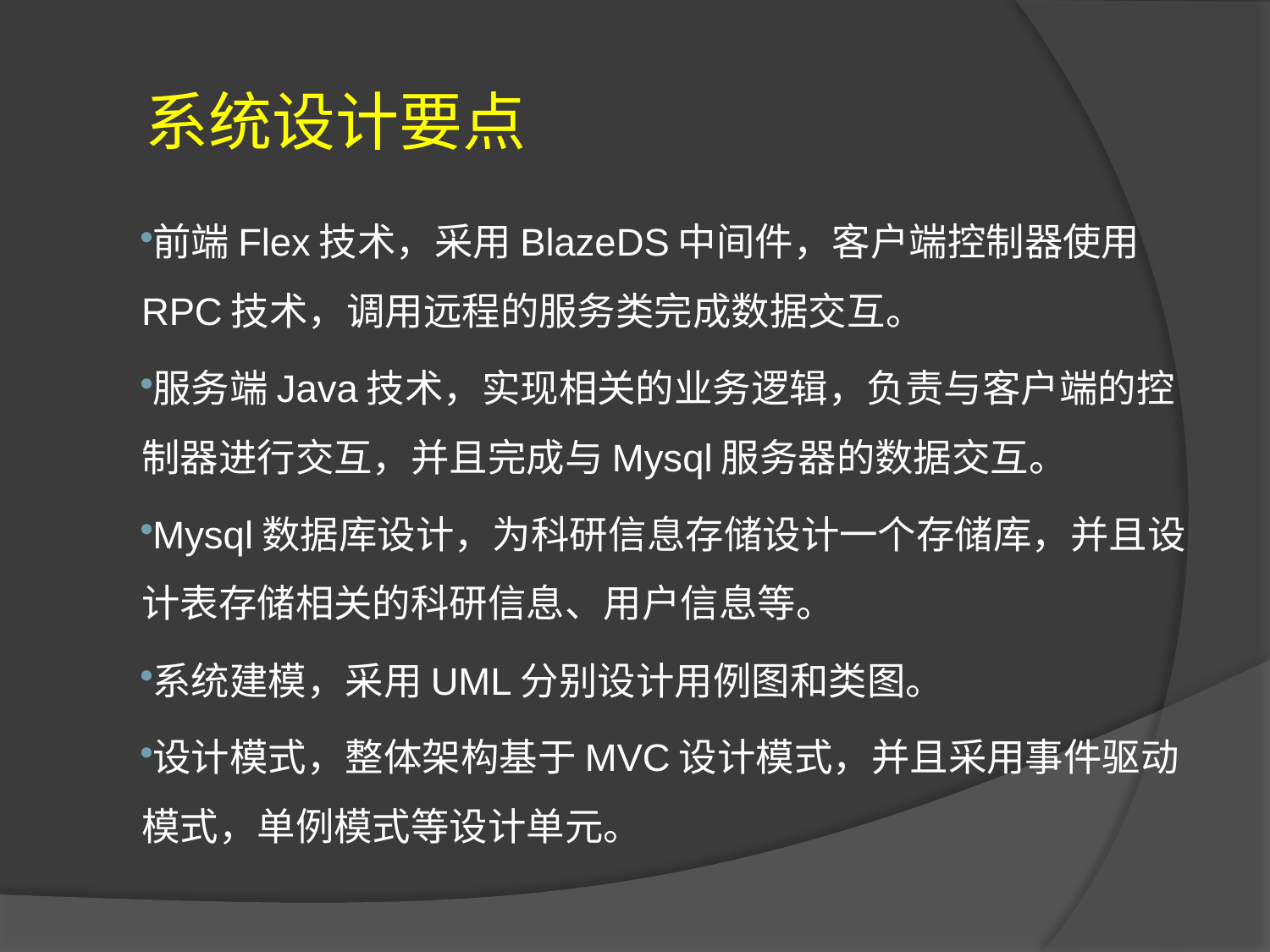

# 系统设计要点
前端Flex技术，采用BlazeDS中间件，客户端控制器使用RPC技术，调用远程的服务类完成数据交互。
服务端Java技术，实现相关的业务逻辑，负责与客户端的控制器进行交互，并且完成与Mysql服务器的数据交互。
Mysql数据库设计，为科研信息存储设计一个存储库，并且设计表存储相关的科研信息、用户信息等。
系统建模，采用UML分别设计用例图和类图。
设计模式，整体架构基于MVC设计模式，并且采用事件驱动模式，单例模式等设计单元。